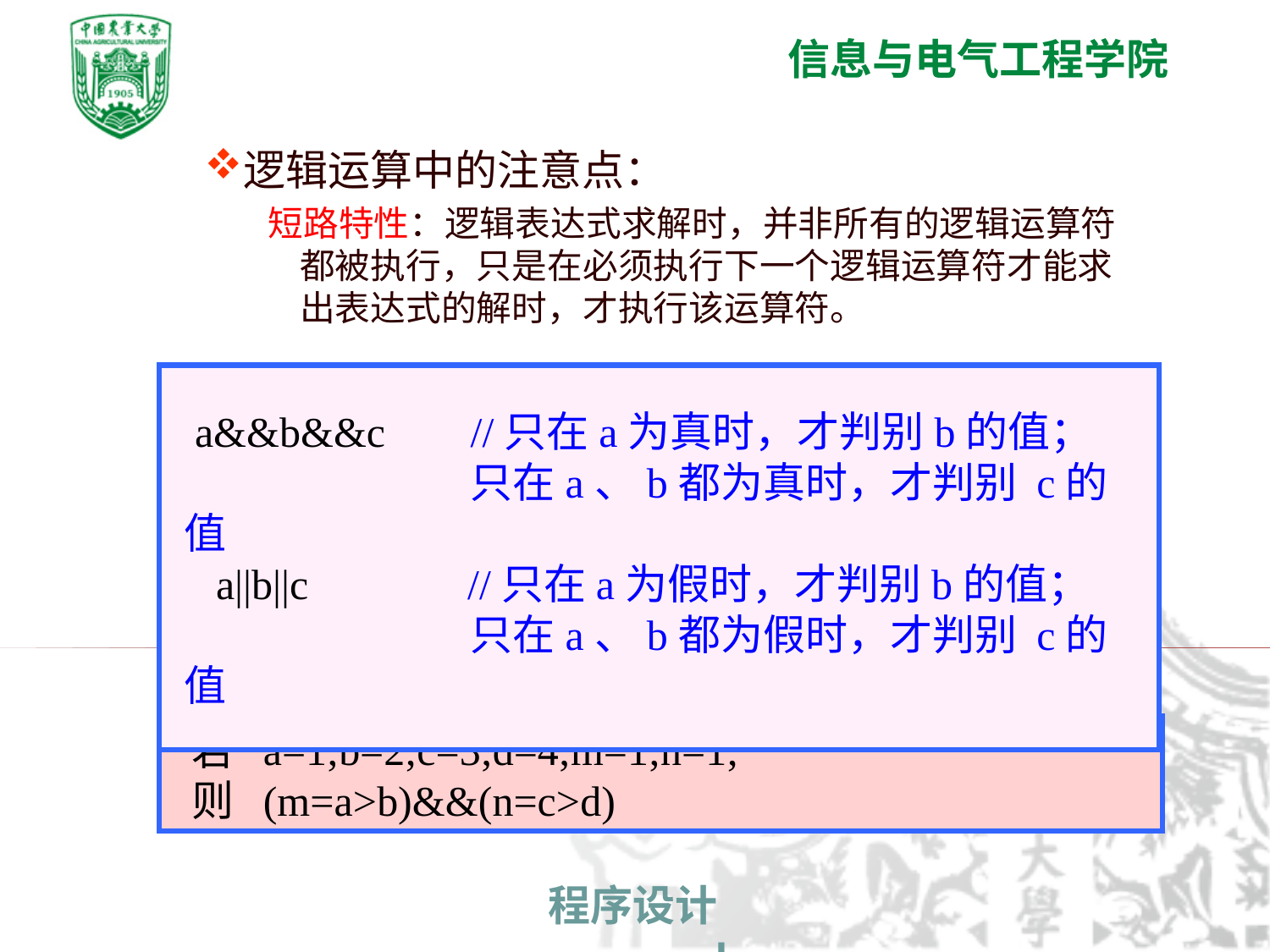

逻辑运算中的注意点：
短路特性：逻辑表达式求解时，并非所有的逻辑运算符都被执行，只是在必须执行下一个逻辑运算符才能求出表达式的解时，才执行该运算符。
 a&&b&&c        //只在a为真时，才判别b的值；
                             只在a、b都为真时，才判别 c的值
   a||b||c               //只在a为假时，才判别b的值；
                             只在a、b都为假时，才判别 c的值
 若  a=1;b=2;c=3;d=4;m=1;n=1;
 则  (m=a>b)&&(n=c>d)